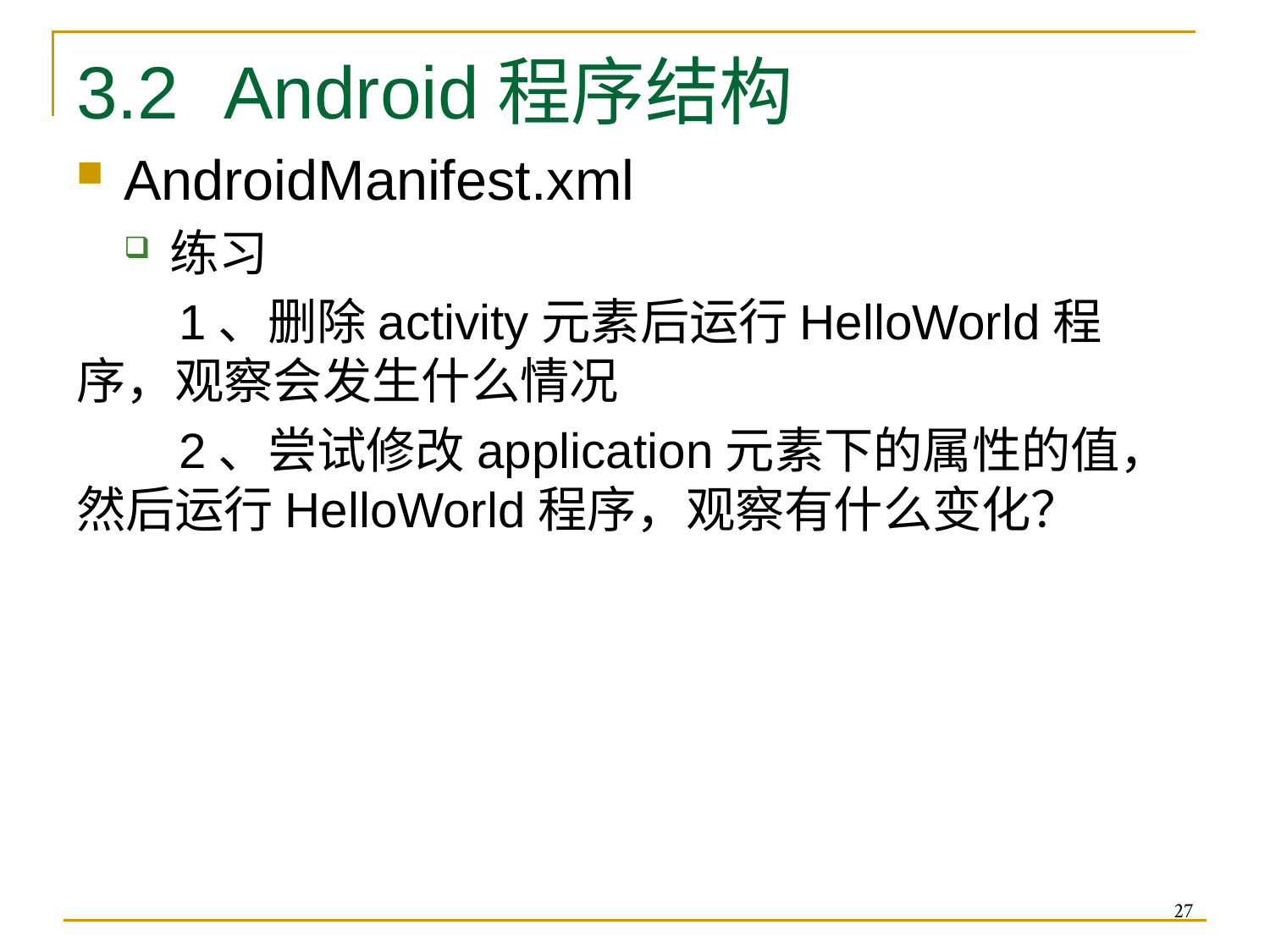

# 3.2 Android程序结构
AndroidManifest.xml
练习
    1、删除activity元素后运行HelloWorld程序，观察会发生什么情况
    2、尝试修改application元素下的属性的值，然后运行HelloWorld程序，观察有什么变化？

27